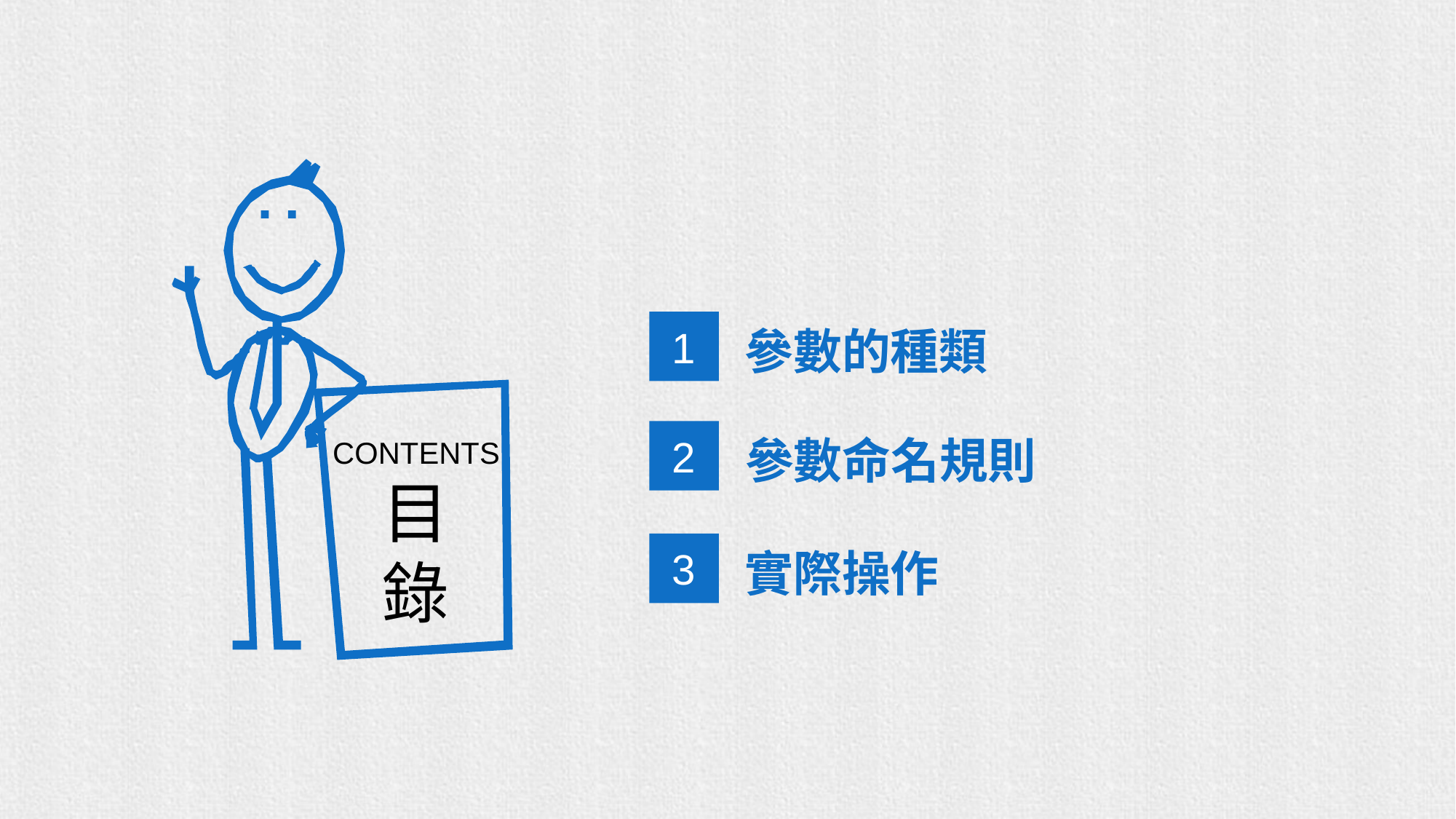

1
參數的種類
2
參數命名規則
CONTENTS
目
錄
3
實際操作